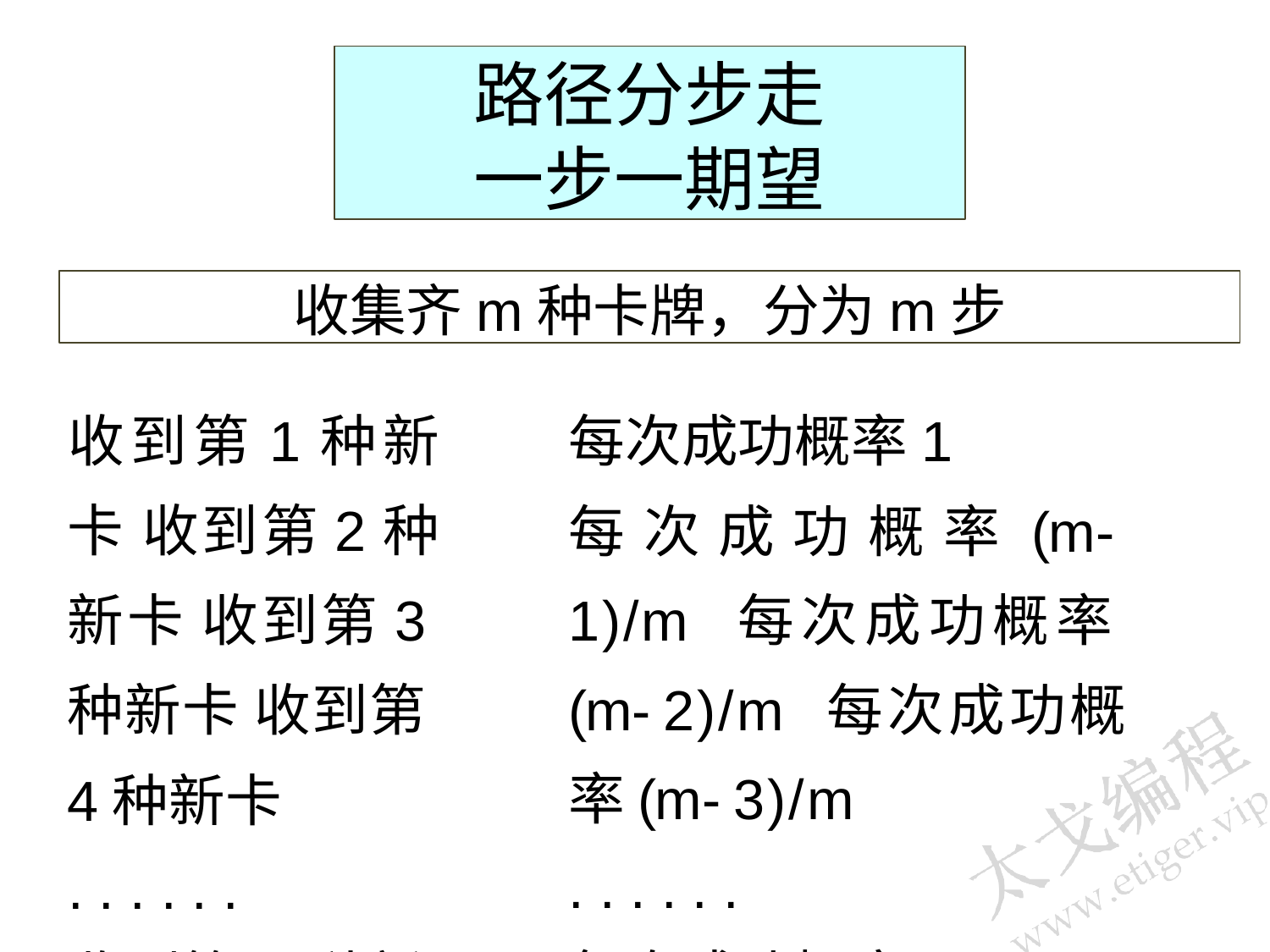

# 路径分步走 一步一期望
收集齐m种卡牌，分为m步
收到第1种新卡 收到第2种新卡 收到第3种新卡 收到第4种新卡
......
收到第m种新卡
每次成功概率1
每次成功概率(m-1)/m 每次成功概率(m-2)/m 每次成功概率(m-3)/m
......
每次成功概率1/m